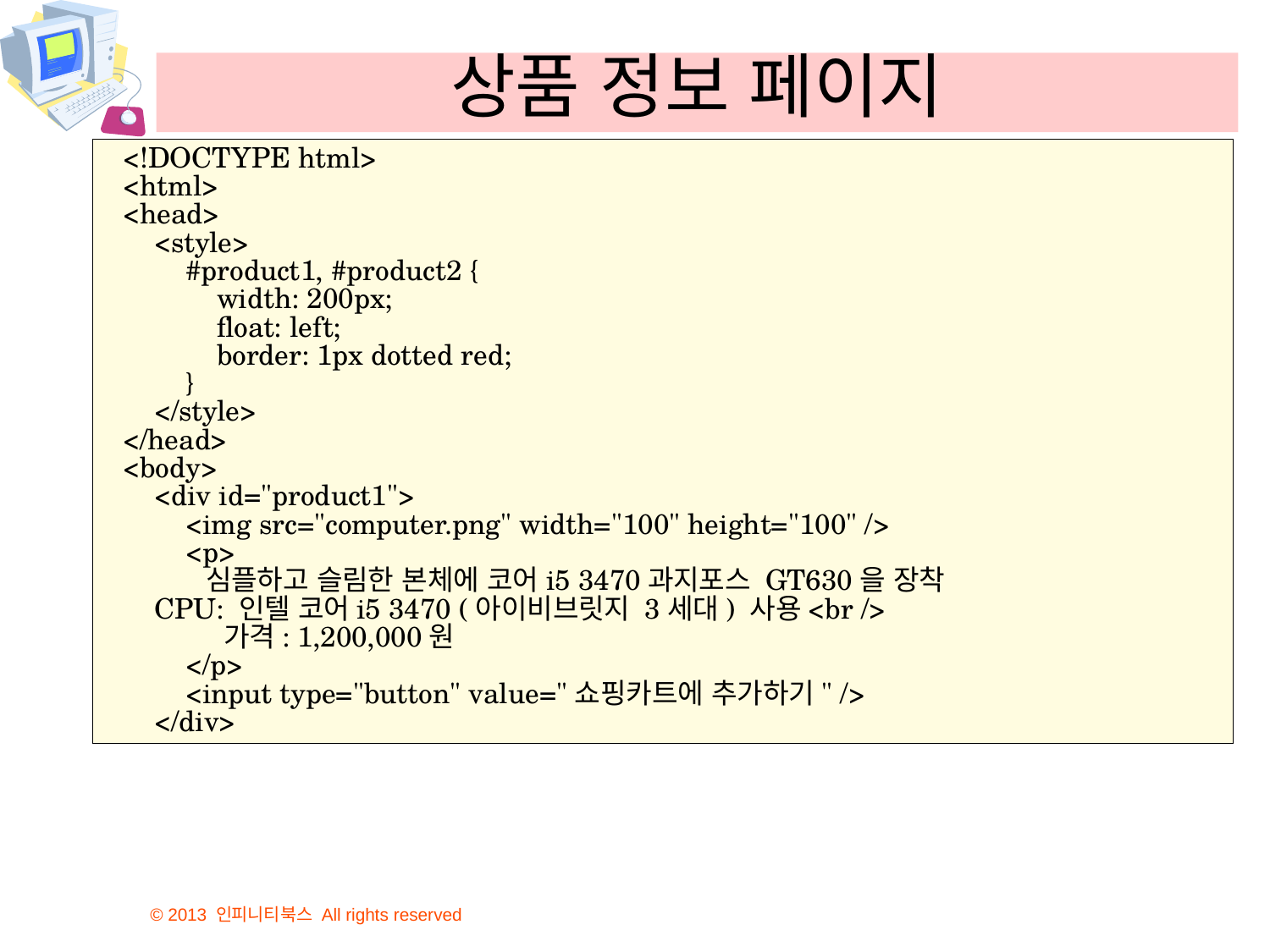

# 상품 정보 페이지
<!DOCTYPE html>
<html>
<head>
    <style>
        #product1, #product2 {
            width: 200px;
            float: left;
            border: 1px dotted red;
        }
    </style>
</head>
<body>
    <div id="product1">
        <img src="computer.png" width="100" height="100" />
        <p>
            심플하고 슬림한 본체에 코어i5 3470과지포스 GT630을 장착
    CPU: 인텔 코어i5 3470 (아이비브릿지 3세대) 사용<br />
            가격: 1,200,000원
        </p>
        <input type="button" value="쇼핑카트에 추가하기" />
    </div>